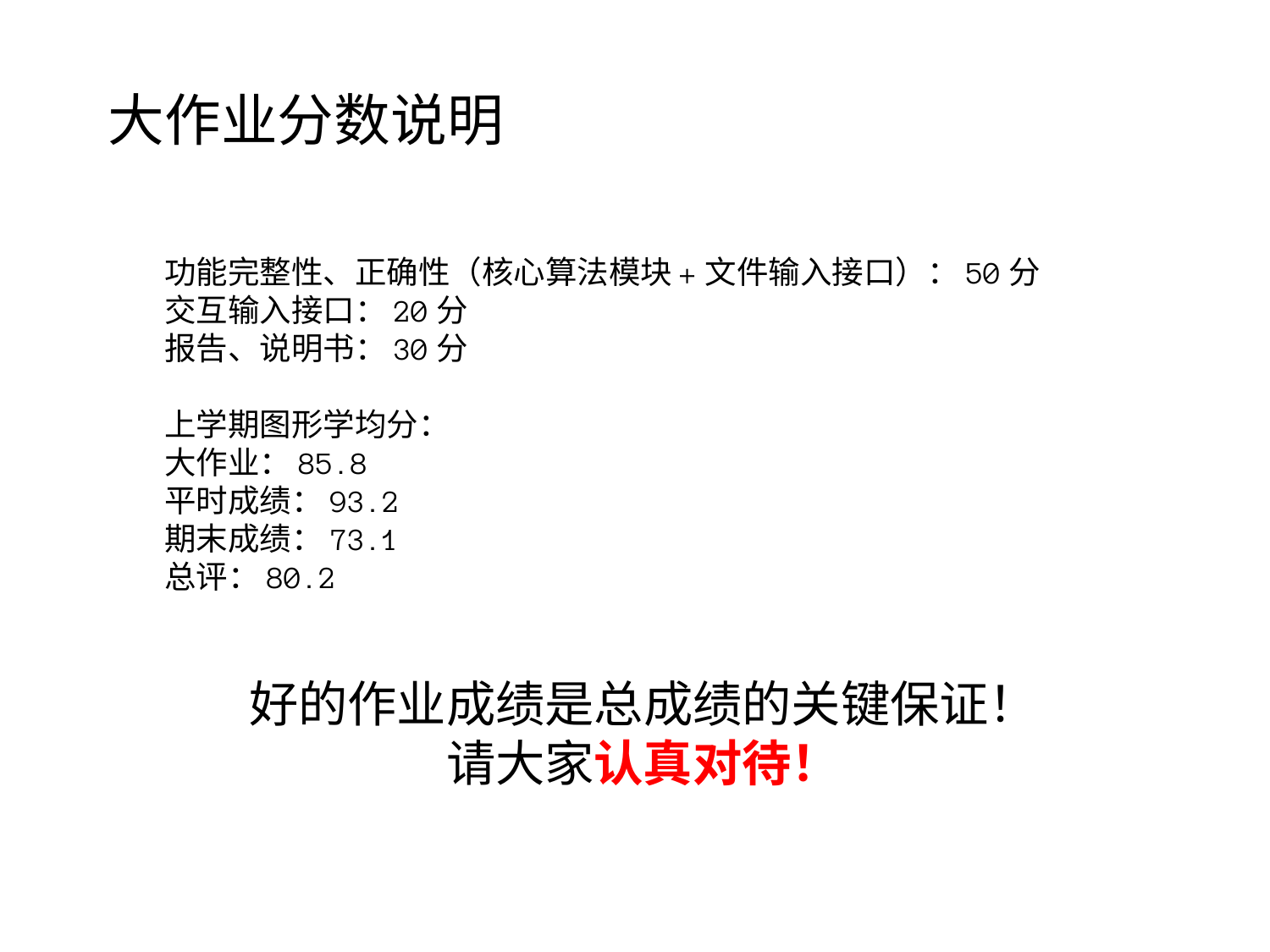

大作业分数说明
功能完整性、正确性（核心算法模块+文件输入接口）：50分
交互输入接口：20分
报告、说明书：30分

上学期图形学均分：
大作业：85.8
平时成绩：93.2
期末成绩：73.1
总评：80.2
好的作业成绩是总成绩的关键保证！
请大家认真对待！